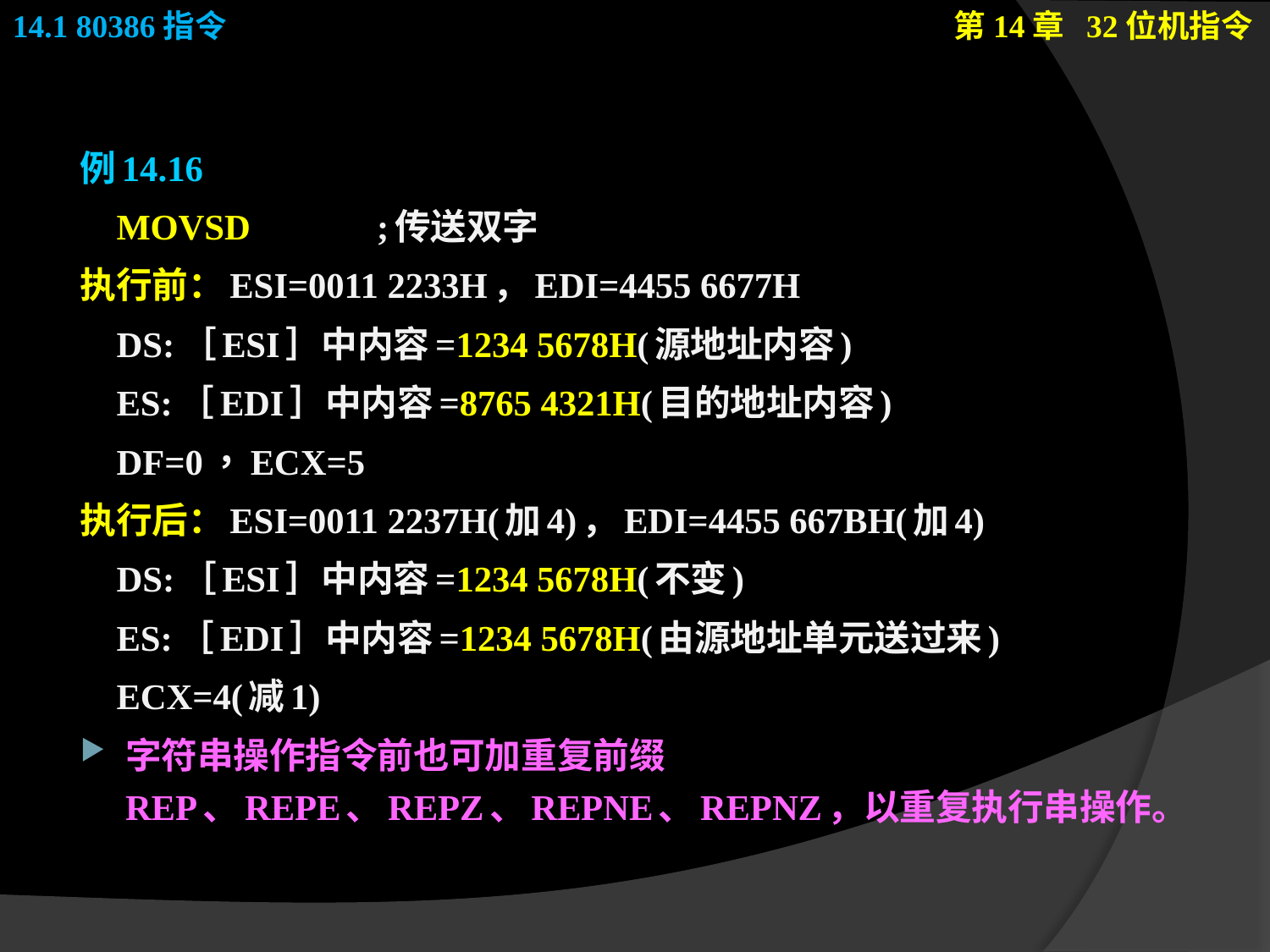

例14.16
    MOVSD	    	;传送双字
执行前：ESI=0011 2233H，EDI=4455 6677H
    DS:［ESI］中内容=1234 5678H(源地址内容)
    ES:［EDI］中内容=8765 4321H(目的地址内容)
    DF=0，ECX=5
执行后：ESI=0011 2237H(加4)，EDI=4455 667BH(加4)
    DS:［ESI］中内容=1234 5678H(不变)
    ES:［EDI］中内容=1234 5678H(由源地址单元送过来)
    ECX=4(减1)
字符串操作指令前也可加重复前缀REP、REPE、REPZ、REPNE、REPNZ，以重复执行串操作。